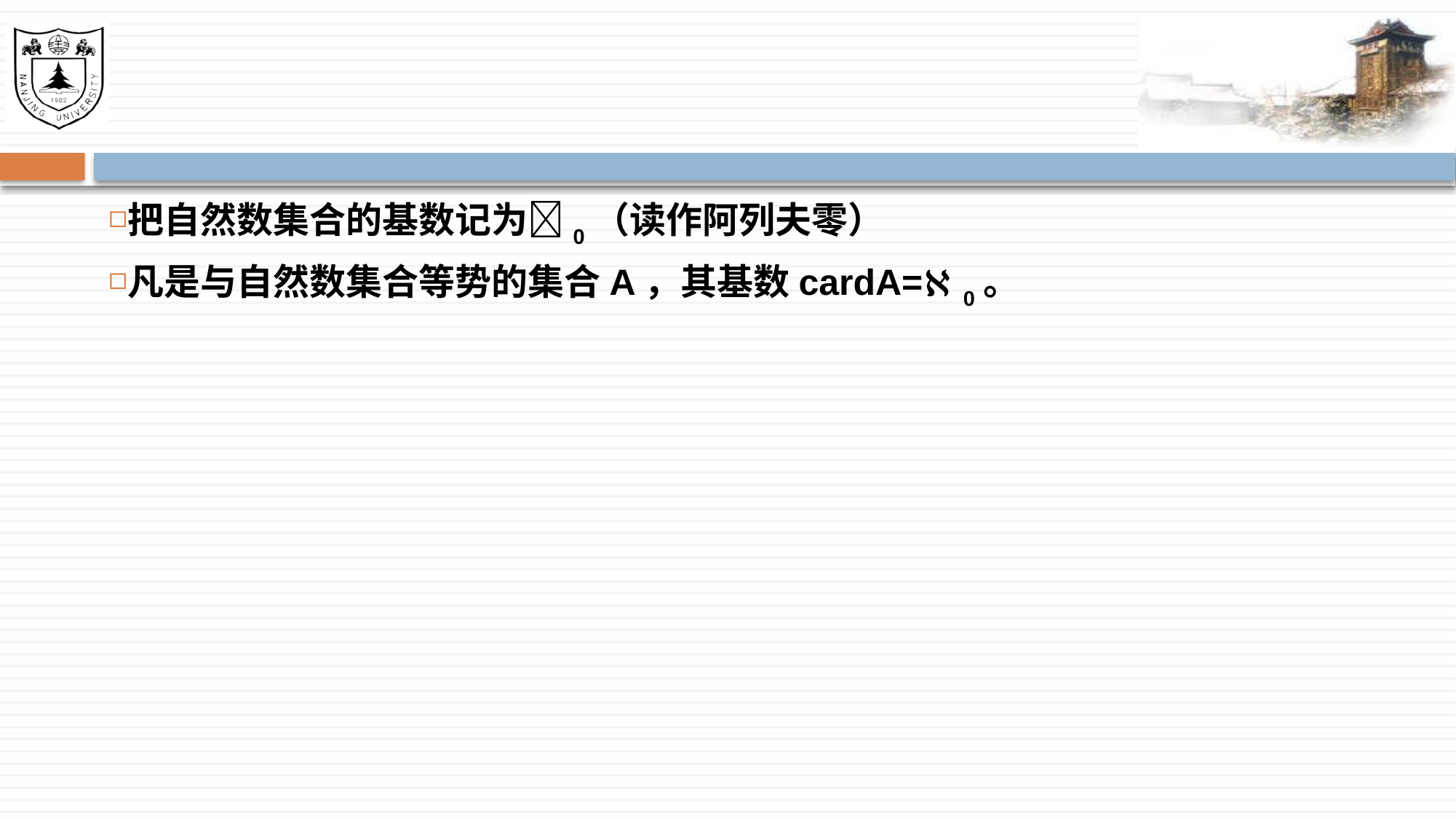

#
把自然数集合的基数记为ℵ0（读作阿列夫零）
凡是与自然数集合等势的集合A，其基数cardA=ℵ 0。